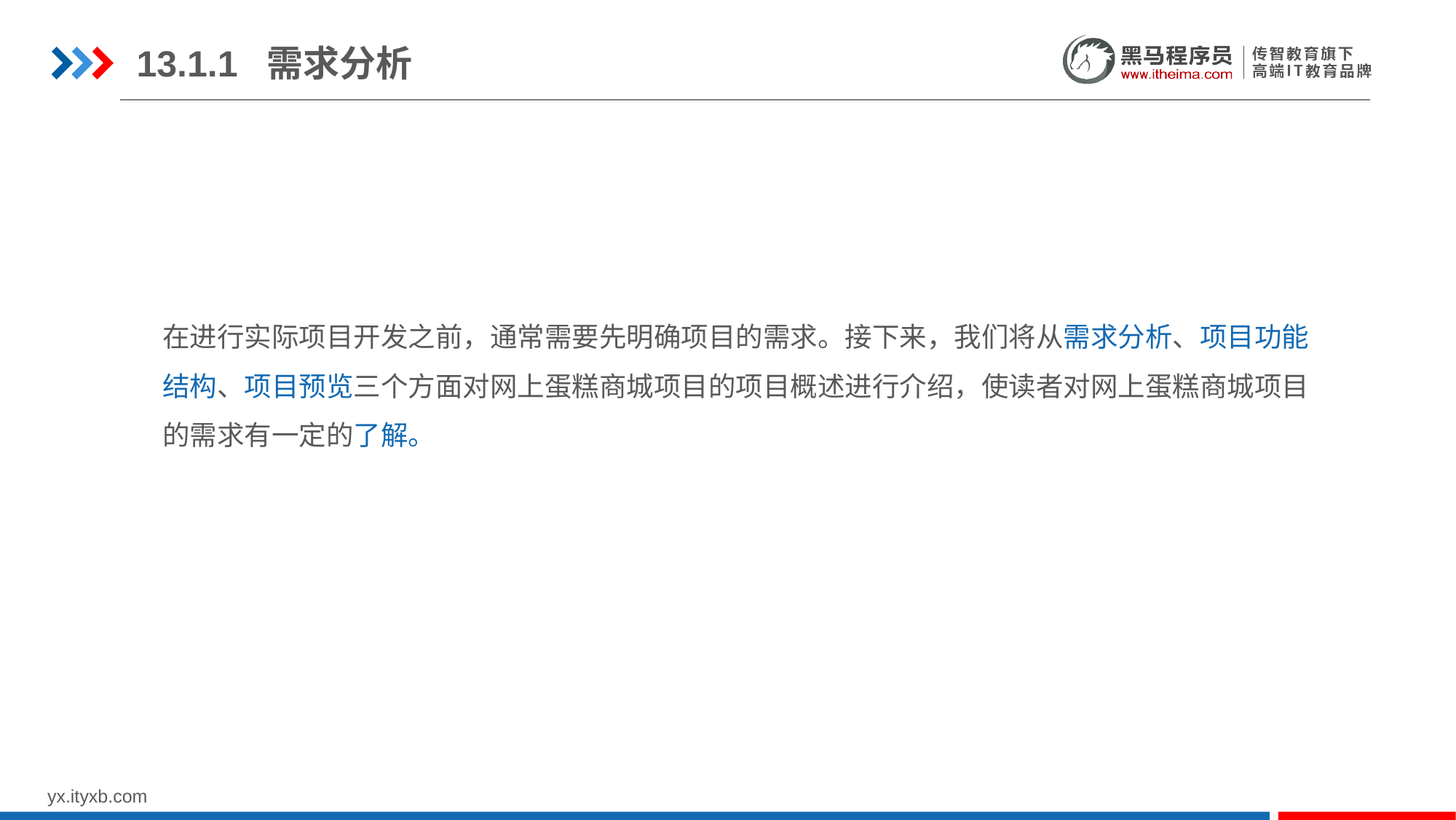

13.1.1  需求分析
在进行实际项目开发之前，通常需要先明确项目的需求。接下来，我们将从需求分析、项目功能结构、项目预览三个方面对网上蛋糕商城项目的项目概述进行介绍，使读者对网上蛋糕商城项目的需求有一定的了解。